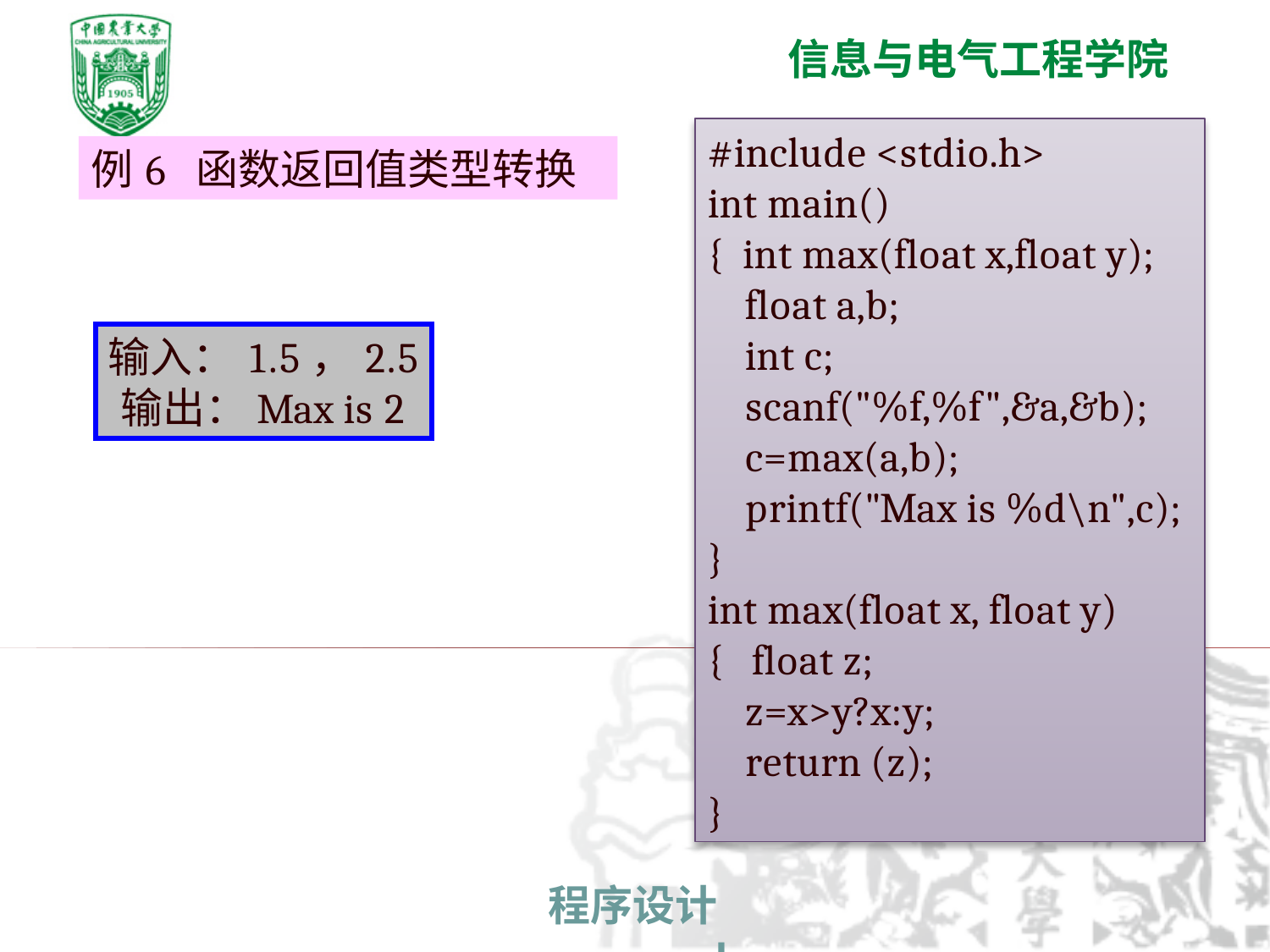

#include <stdio.h>
int main()
{  int max(float x,float y);
    float a,b;
    int c;
    scanf("%f,%f",&a,&b);
    c=max(a,b);
    printf("Max is %d\n",c);
}
int max(float x, float y)
{   float z;
    z=x>y?x:y;
    return (z);
}
例6  函数返回值类型转换
输入：1.5，2.5
输出：Max is 2